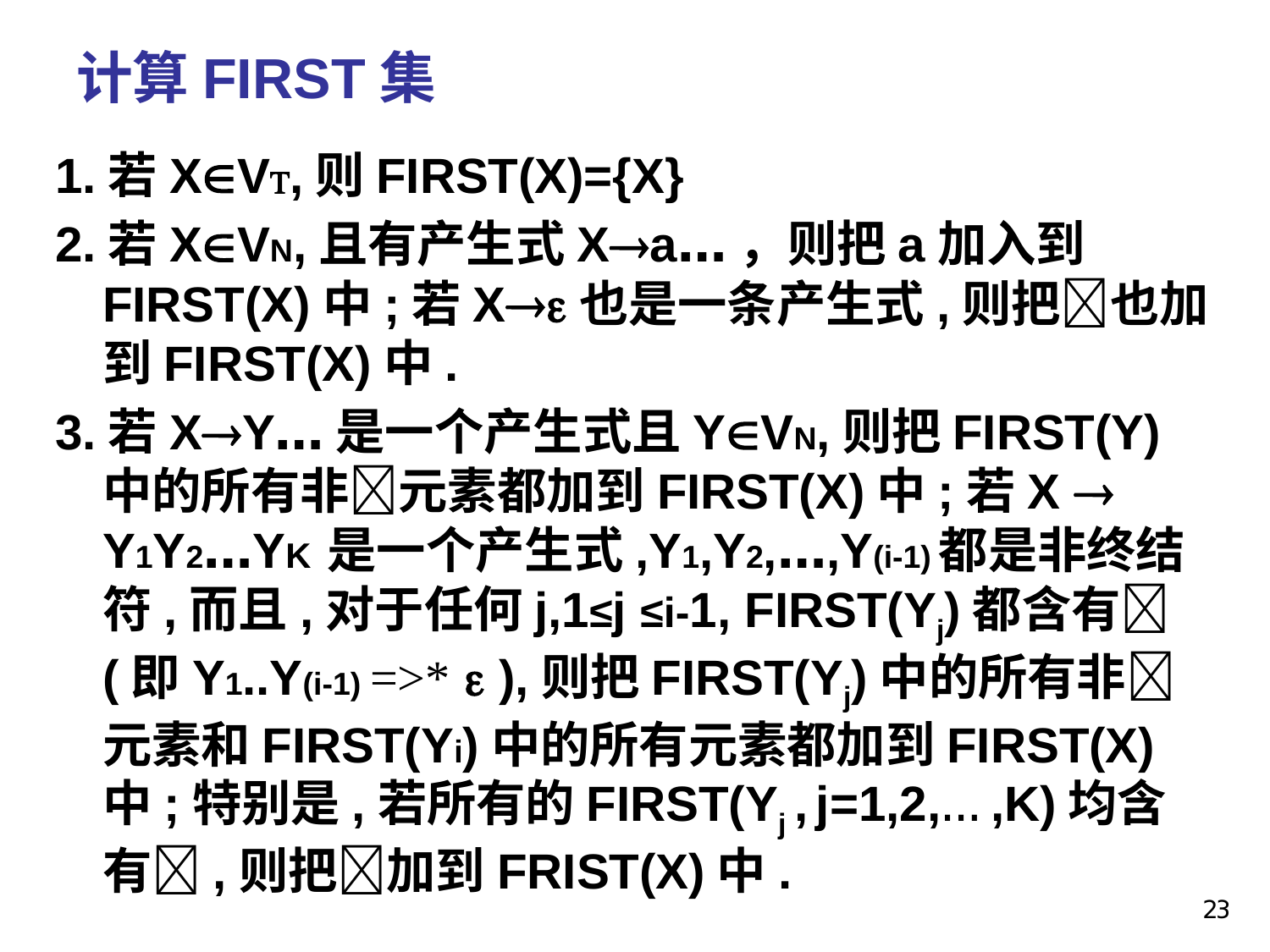

# 计算FIRST集
1.若X∈VΤ,则FIRST(X)={X}
2.若X∈VN,且有产生式X→a…，则把a加入到FIRST(X)中;若X→ε也是一条产生式,则把ε也加到FIRST(X)中.
3.若X→Y…是一个产生式且Y∈VN,则把FIRST(Y)中的所有非ε元素都加到FIRST(X)中;若X → Y1Y2…YK 是一个产生式,Y1,Y2,…,Y(i-1)都是非终结符,而且,对于任何j,1≤j ≤i-1, FIRST(Yj)都含有ε (即Y1..Y(i-1) =>* ε ),则把FIRST(Yj)中的所有非ε元素和FIRST(Yi)中的所有元素都加到FIRST(X)中;特别是,若所有的FIRST(Yj , j=1,2,…,K)均含有ε,则把ε加到FRIST(X)中.

23